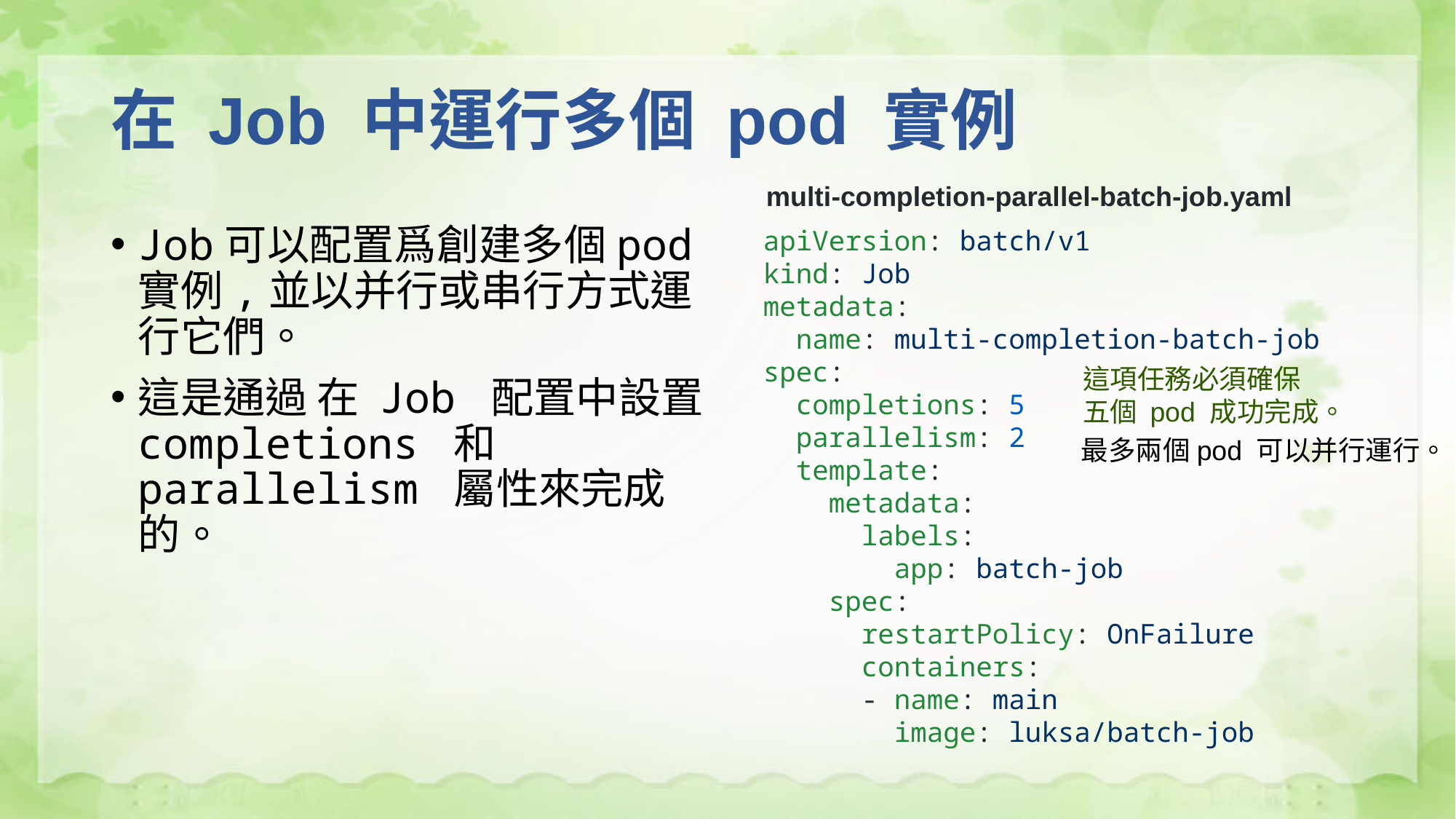

# 在 Job 中運行多個 pod 實例
multi-completion-parallel-batch-job.yaml
Job可以配置爲創建多個pod 實例,並以并行或串行方式運行它們。
這是通過 在 Job 配置中設置 completions 和 parallelism 屬性來完成的。
apiVersion: batch/v1
kind: Job
metadata:
  name: multi-completion-batch-job
spec:
  completions: 5
  parallelism: 2
  template:
    metadata:
      labels:
        app: batch-job
    spec:
      restartPolicy: OnFailure
      containers:
      - name: main
        image: luksa/batch-job
這項任務必須確保
五個 pod 成功完成。
最多兩個pod 可以并行運行。